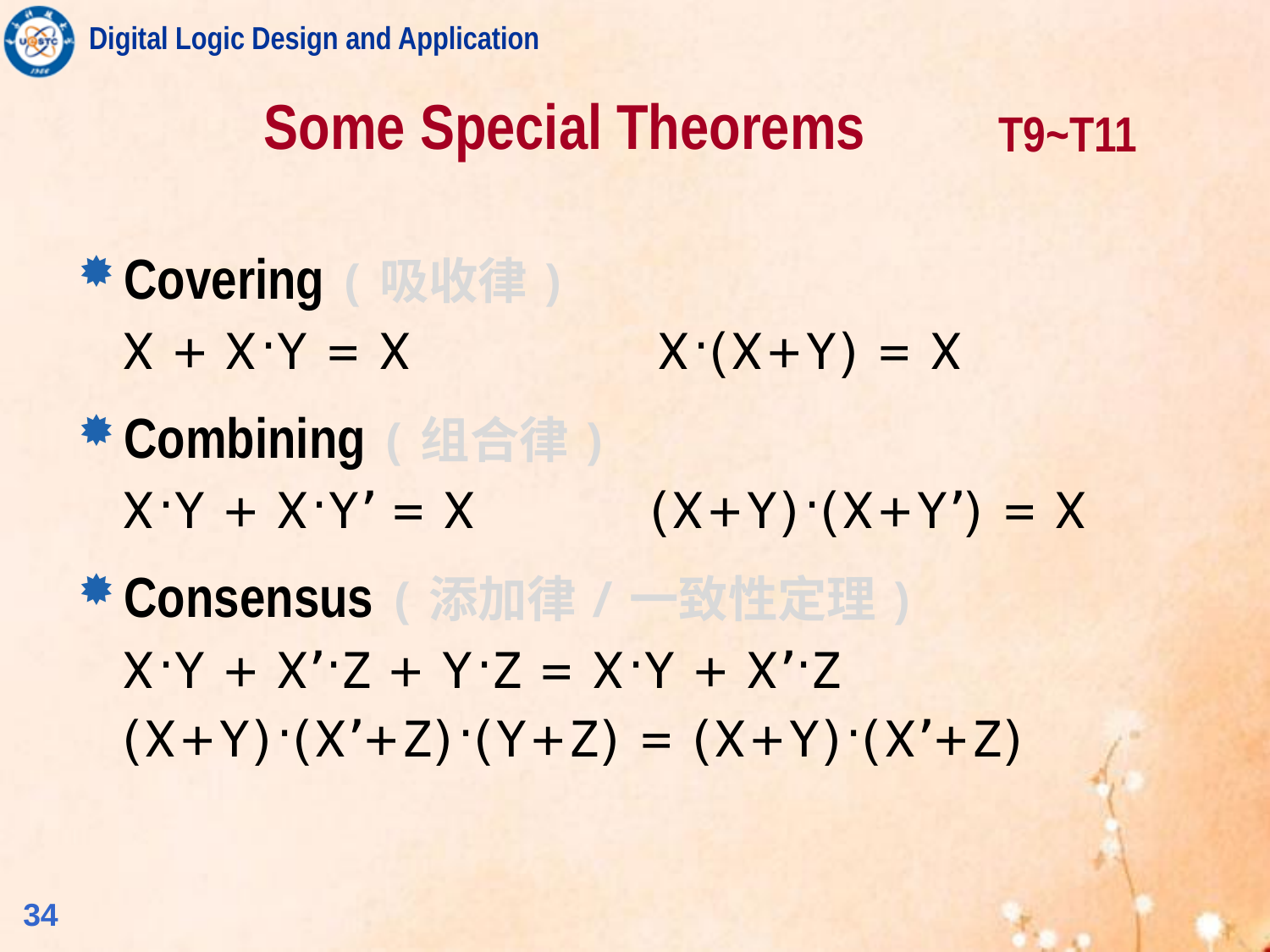

Some Special Theorems
T9~T11
Covering (吸收律)
	X + X·Y = X                 X·(X+Y) = X
Combining (组合律)
	X·Y + X·Y’ = X            (X+Y)·(X+Y’) = X
Consensus (添加律/一致性定理)
	X·Y + X’·Z + Y·Z = X·Y + X’·Z
	(X+Y)·(X’+Z)·(Y+Z) = (X+Y)·(X’+Z)
34